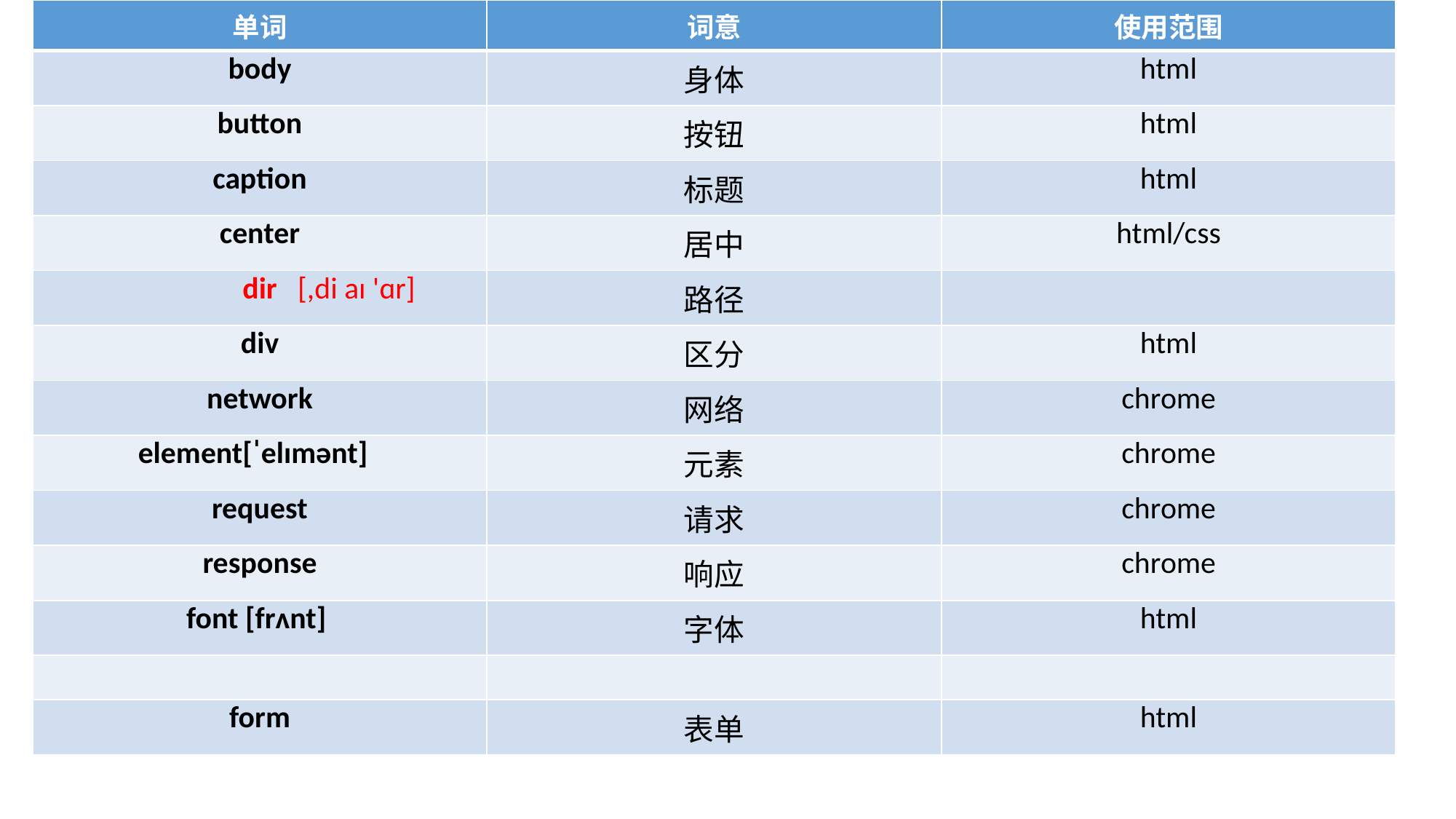

| 单词 | 词意 | 使用范围 |
| --- | --- | --- |
| body | 身体 | html |
| button | 按钮 | html |
| caption | 标题 | html |
| center | 居中 | html/css |
| dir [,di aɪ 'ɑr] | 路径 |  |
| div | 区分 | html |
| network | 网络 | chrome |
| element[ˈelɪmənt] | 元素 | chrome |
| request | 请求 | chrome |
| response | 响应 | chrome |
| font [frʌnt] | 字体 | html |
|  |  |  |
| form | 表单 | html |